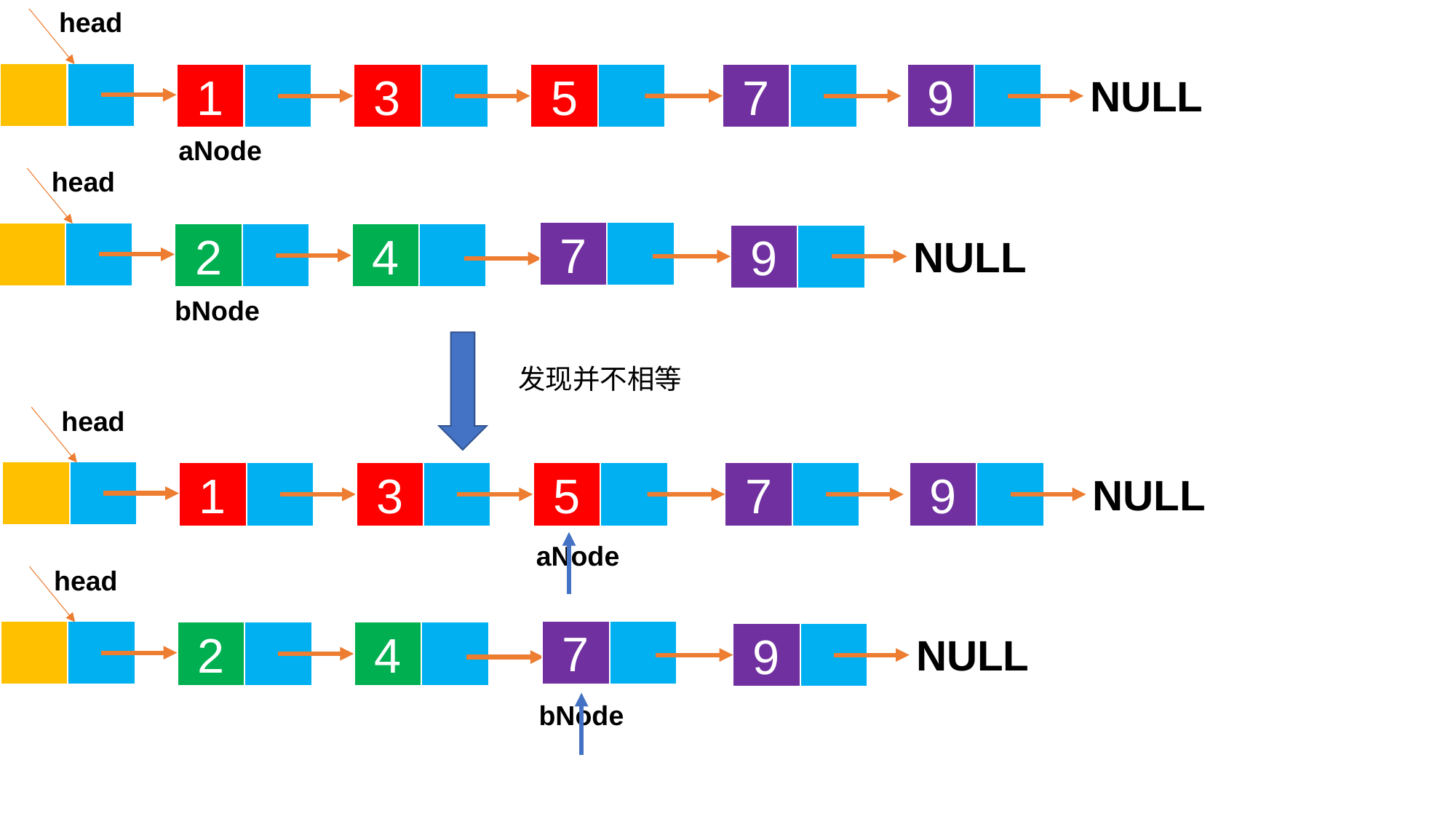

head

链表 A
1

3

5

7

9

NULL
aNode
head
7

2

4

9

NULL
链表 B
bNode

发现并不相等
head
链表 A

1

3

5

7

9

NULL
aNode
head
7

2

4

9

NULL
链表 B
bNode